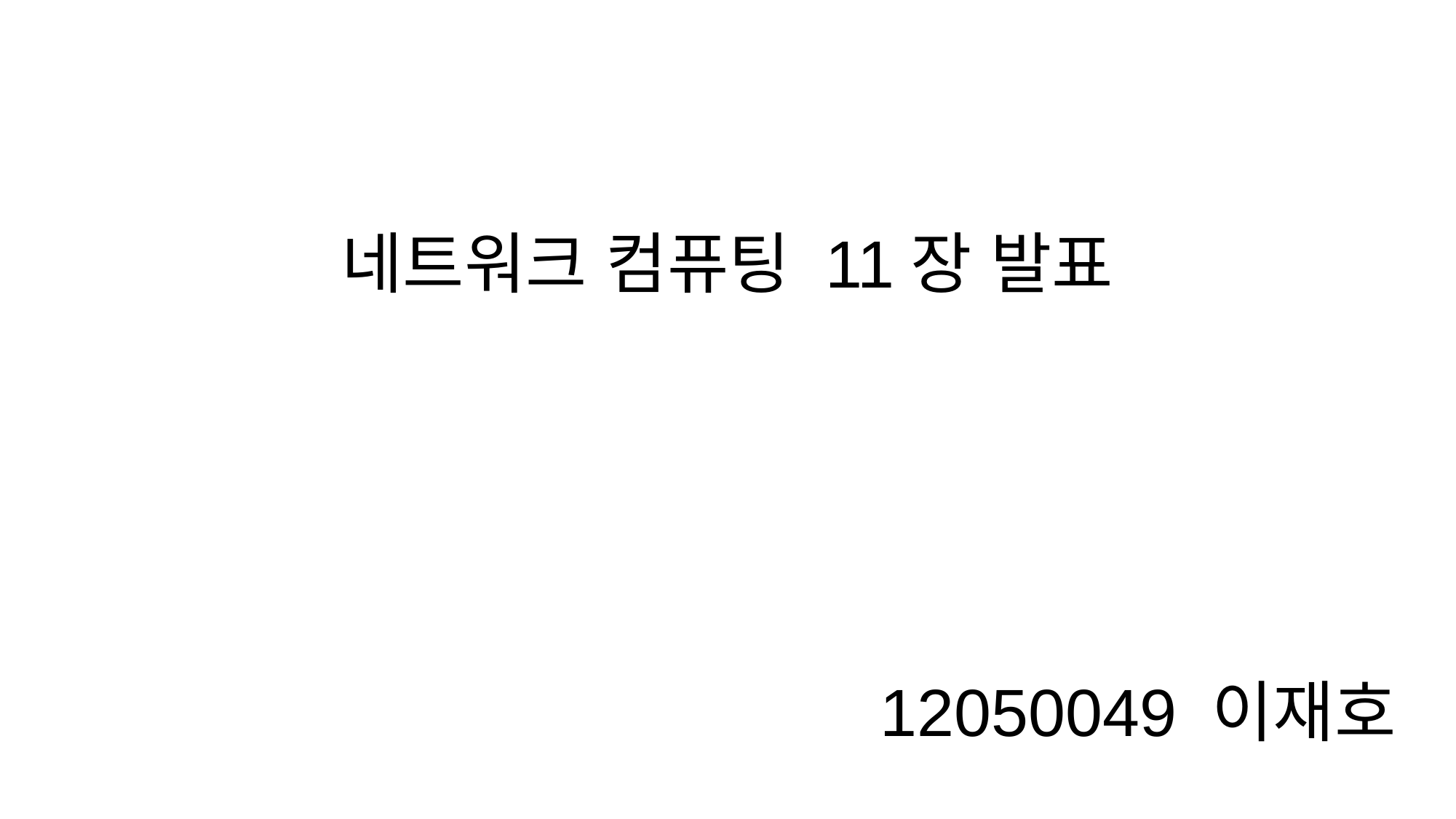

# 네트워크 컴퓨팅 11장 발표
12050049 이재호